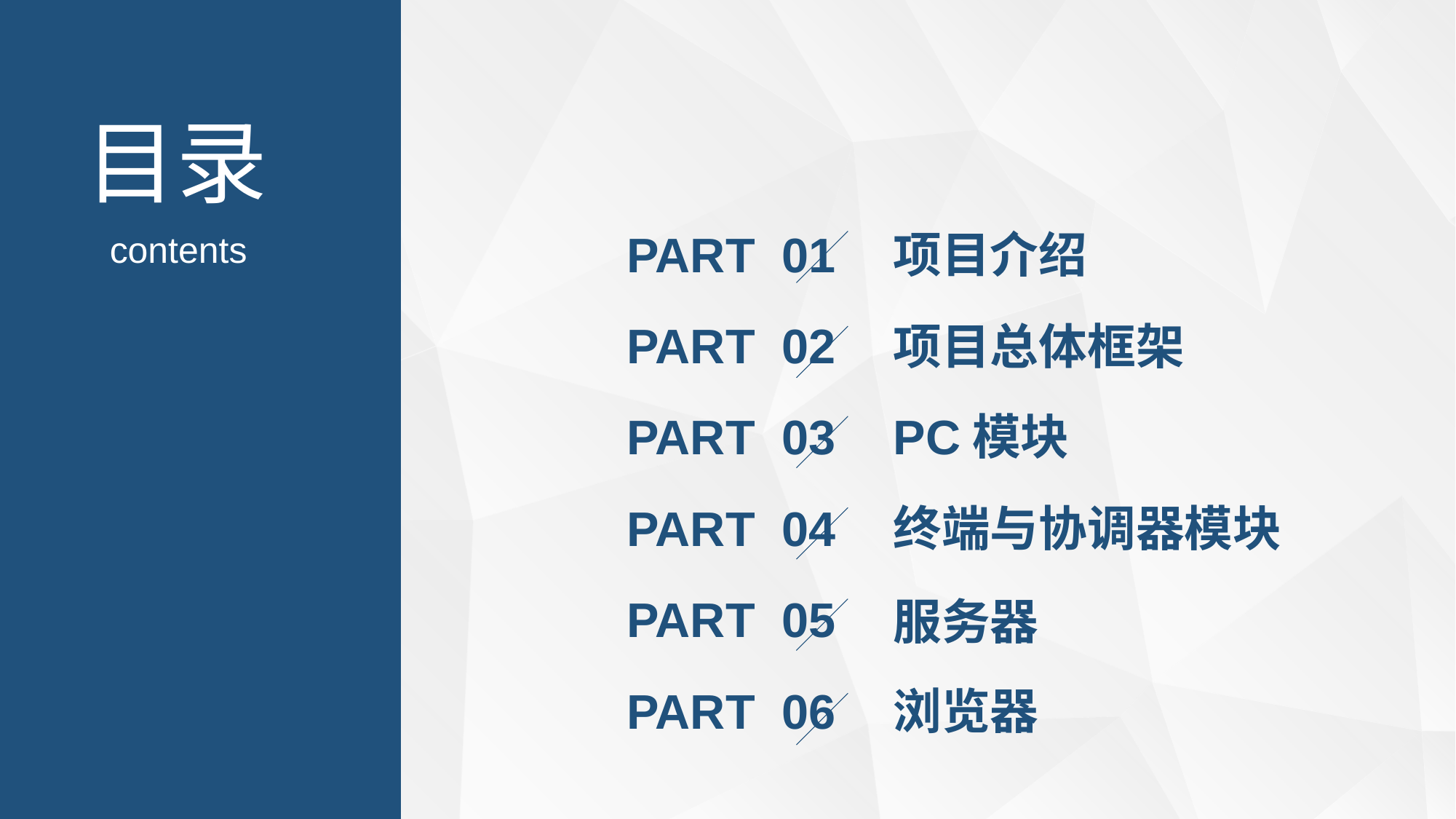

PART  01
项目介绍
PART  02
项目总体框架
PC模块
PART  03

PART  04

终端与协调器模块
PART  05

服务器
PART  06

浏览器